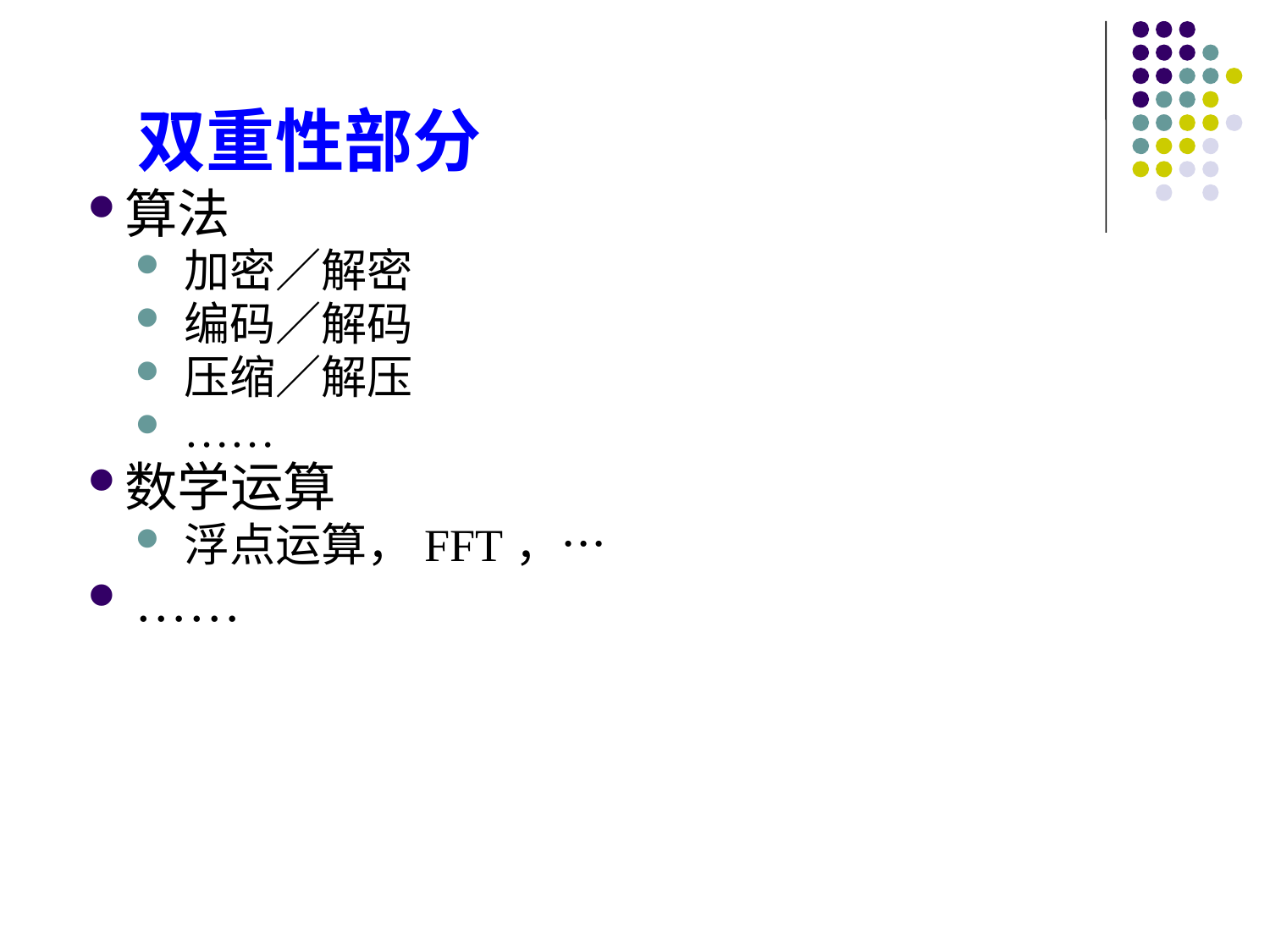

# 双重性部分
算法
加密／解密
编码／解码
压缩／解压
……
数学运算
浮点运算，FFT，…
……